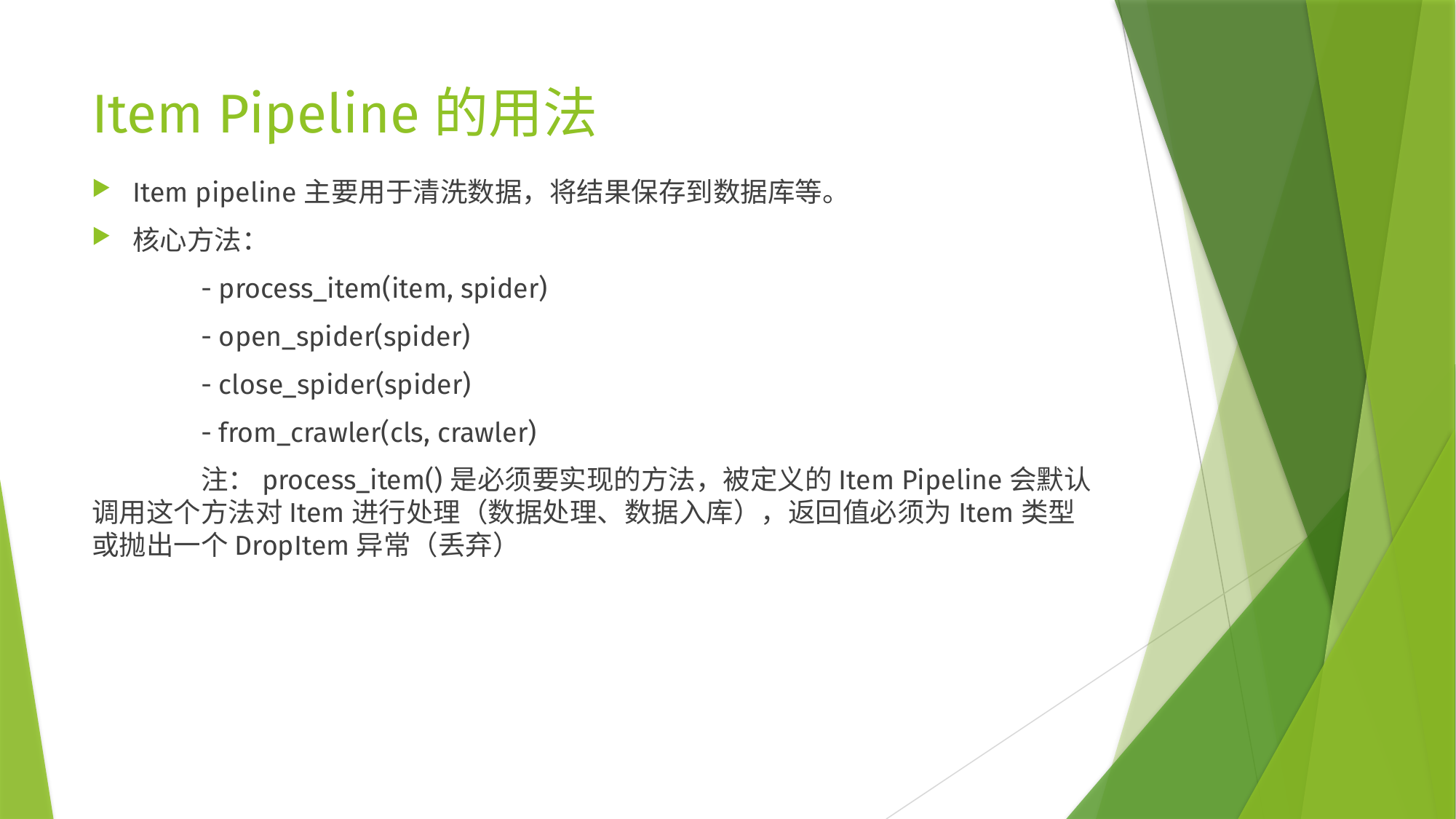

# Item Pipeline的用法
Item pipeline主要用于清洗数据，将结果保存到数据库等。
核心方法：
	- process_item(item, spider)
	- open_spider(spider)
	- close_spider(spider)
	- from_crawler(cls, crawler)
	注：process_item()是必须要实现的方法，被定义的Item Pipeline会默认调用这个方法对Item进行处理（数据处理、数据入库），返回值必须为Item类型或抛出一个DropItem异常（丢弃）